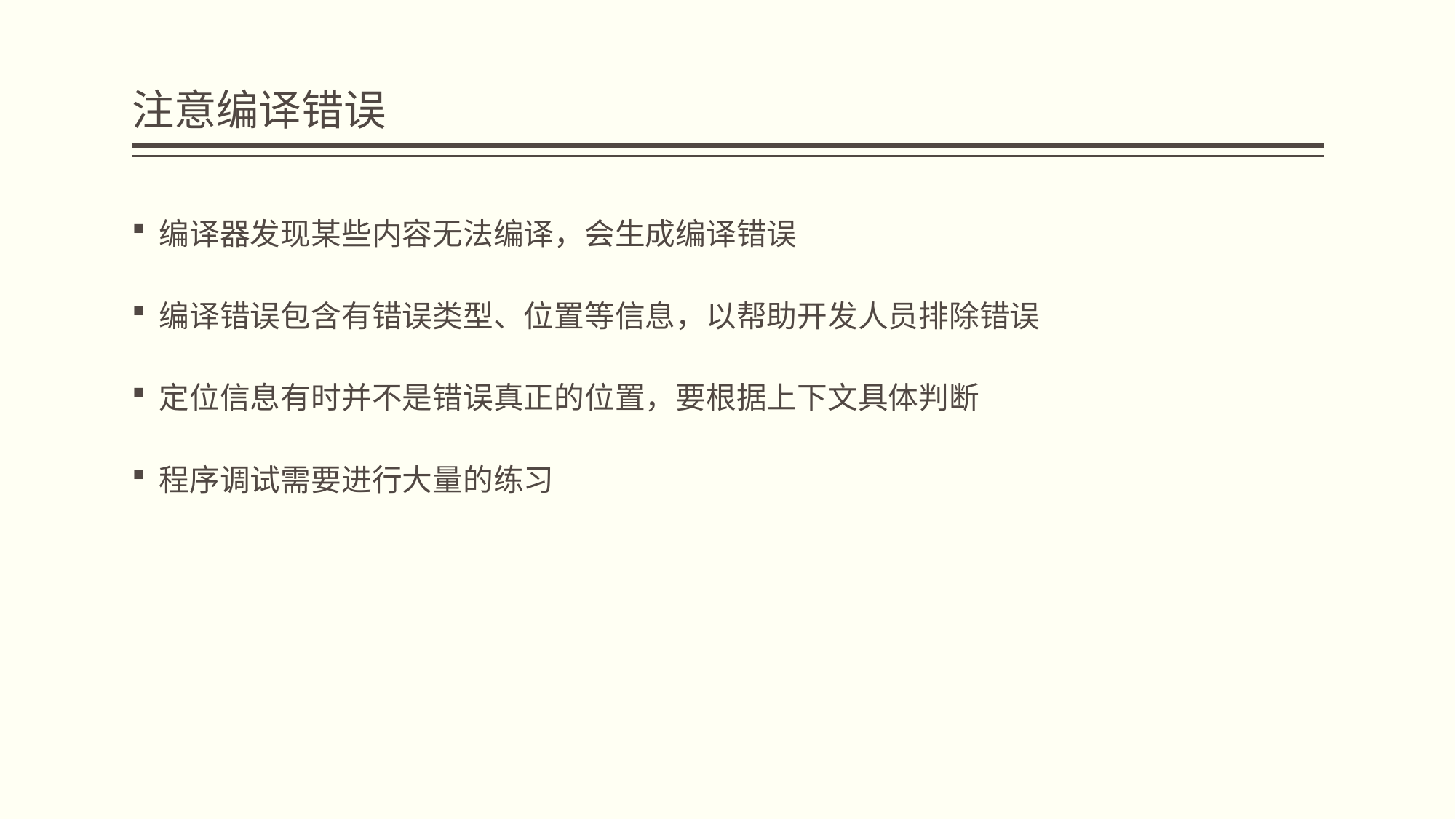

# 注意编译错误
编译器发现某些内容无法编译，会生成编译错误
编译错误包含有错误类型、位置等信息，以帮助开发人员排除错误
定位信息有时并不是错误真正的位置，要根据上下文具体判断
程序调试需要进行大量的练习